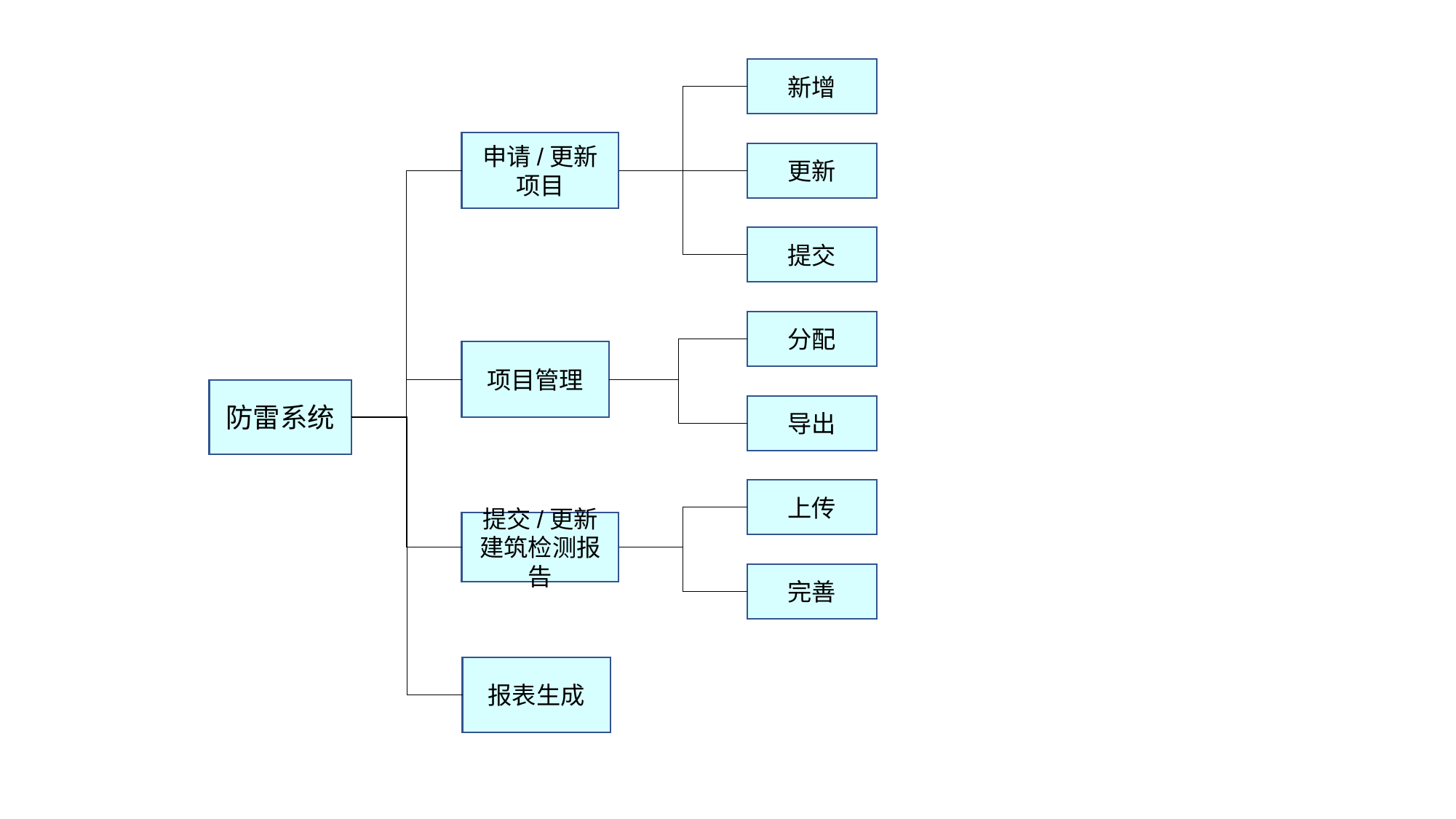

新增
申请/更新项目
更新
提交
分配
项目管理
防雷系统
导出
上传
提交/更新建筑检测报告
完善
报表生成